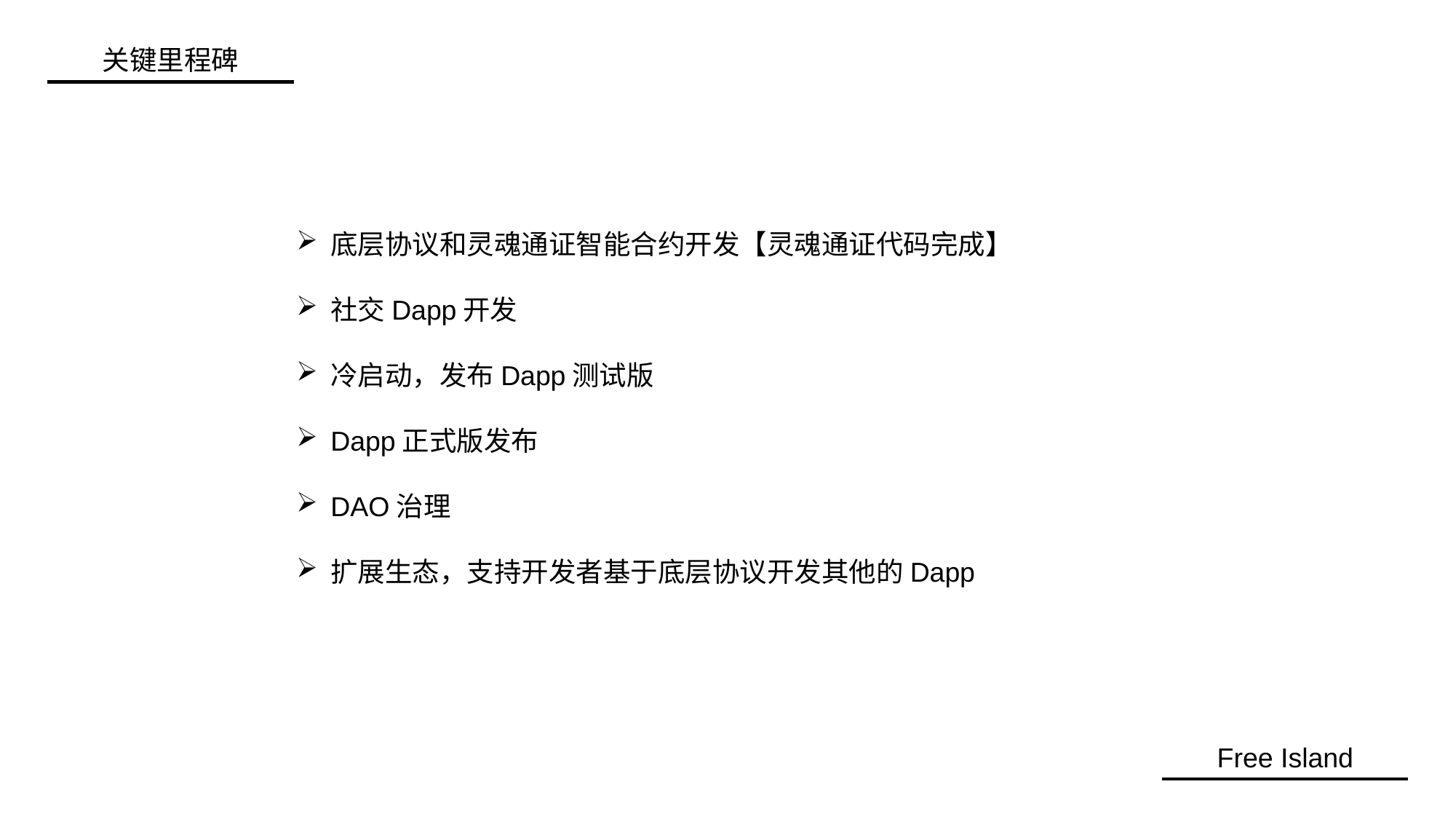

关键里程碑
底层协议和灵魂通证智能合约开发【灵魂通证代码完成】

社交Dapp开发

冷启动，发布Dapp测试版

Dapp正式版发布

DAO治理

扩展生态，支持开发者基于底层协议开发其他的Dapp
Free Island